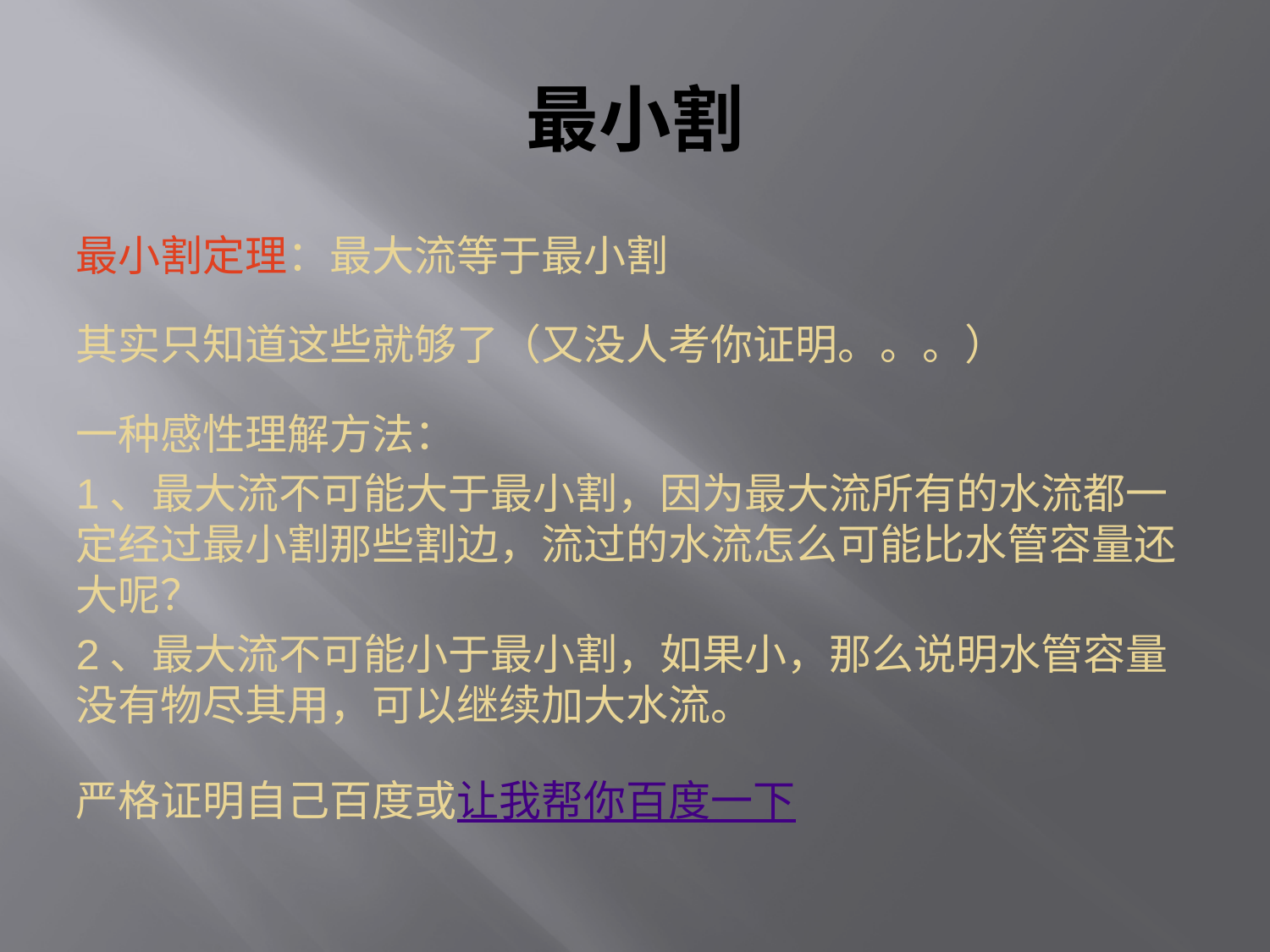

# 最小割
最小割定理：最大流等于最小割
其实只知道这些就够了（又没人考你证明。。。）
一种感性理解方法：
1、最大流不可能大于最小割，因为最大流所有的水流都一定经过最小割那些割边，流过的水流怎么可能比水管容量还大呢？
2、最大流不可能小于最小割，如果小，那么说明水管容量没有物尽其用，可以继续加大水流。
严格证明自己百度或让我帮你百度一下